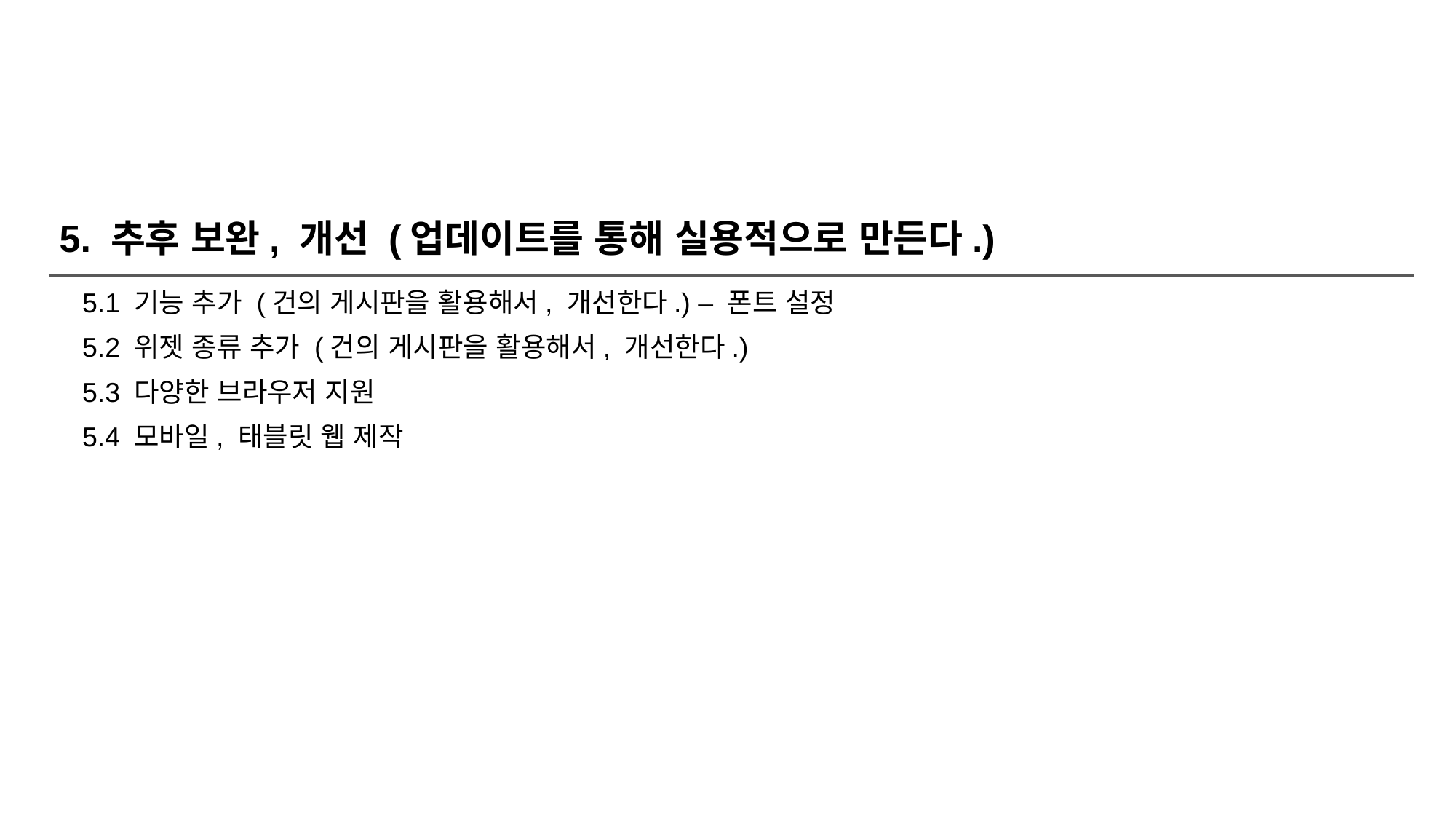

# 5. 추후 보완, 개선 (업데이트를 통해 실용적으로 만든다.)
   5.1 기능 추가 (건의 게시판을 활용해서, 개선한다.) – 폰트 설정
   5.2 위젯 종류 추가 (건의 게시판을 활용해서, 개선한다.)
   5.3 다양한 브라우저 지원
   5.4 모바일, 태블릿 웹 제작